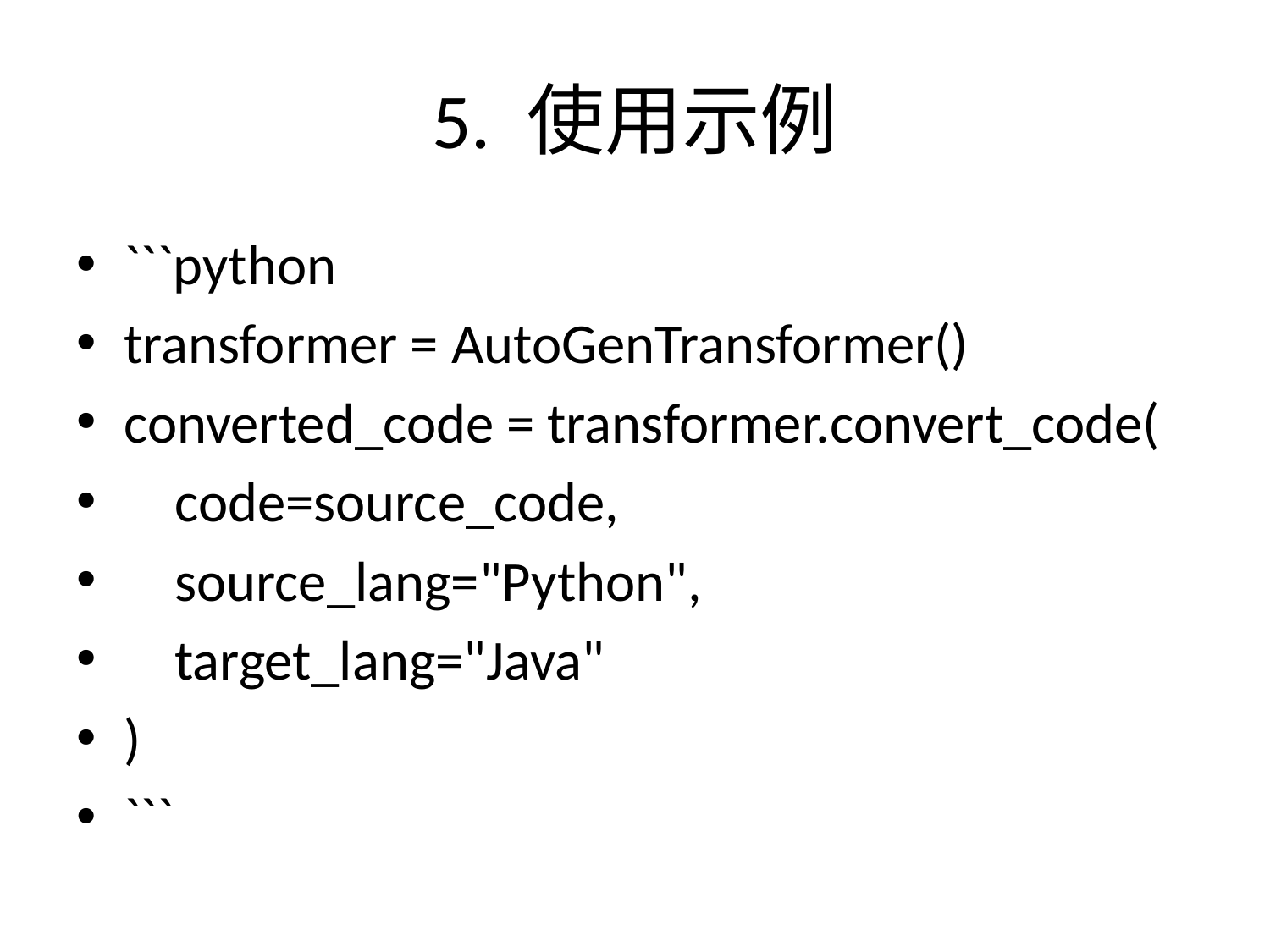

# 5. 使用示例
```python
transformer = AutoGenTransformer()
converted_code = transformer.convert_code(
    code=source_code,
    source_lang="Python",
    target_lang="Java"
)
```